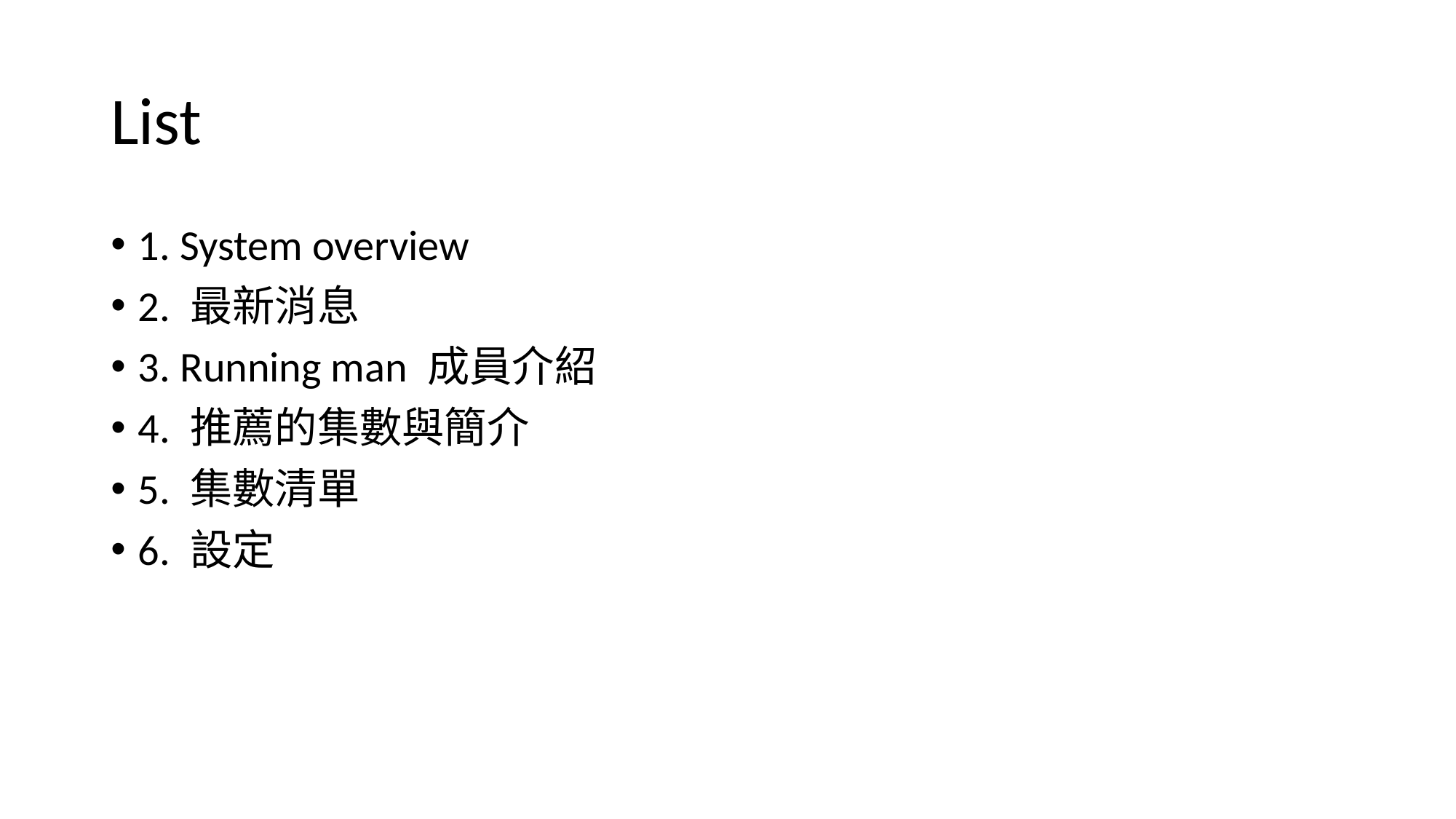

# List
1. System overview
2. 最新消息
3. Running man 成員介紹
4. 推薦的集數與簡介
5. 集數清單
6. 設定